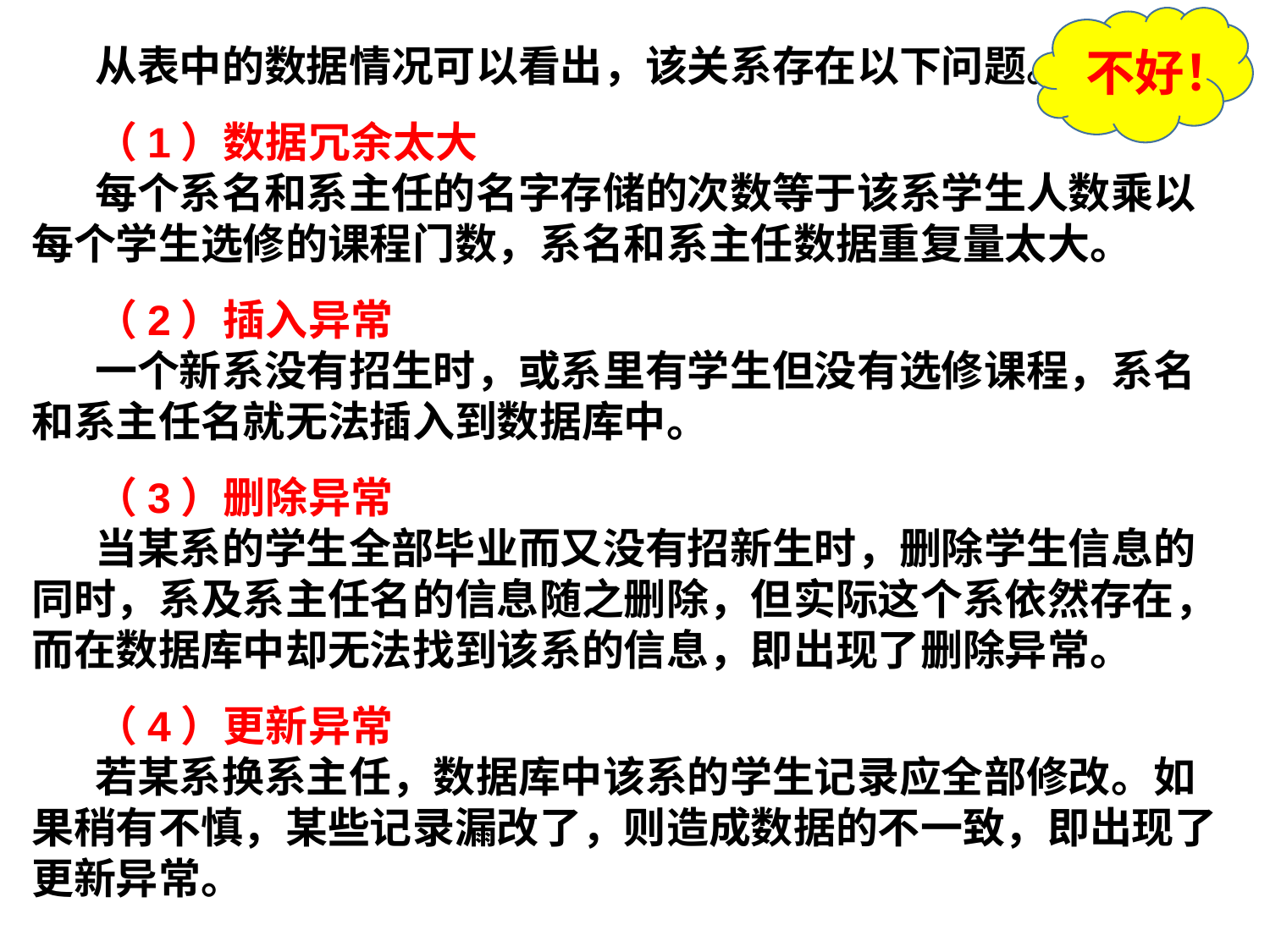

从表中的数据情况可以看出，该关系存在以下问题。
（1）数据冗余太大
每个系名和系主任的名字存储的次数等于该系学生人数乘以每个学生选修的课程门数，系名和系主任数据重复量太大。
（2）插入异常
一个新系没有招生时，或系里有学生但没有选修课程，系名和系主任名就无法插入到数据库中。
（3）删除异常
当某系的学生全部毕业而又没有招新生时，删除学生信息的同时，系及系主任名的信息随之删除，但实际这个系依然存在，而在数据库中却无法找到该系的信息，即出现了删除异常。
（4）更新异常
若某系换系主任，数据库中该系的学生记录应全部修改。如果稍有不慎，某些记录漏改了，则造成数据的不一致，即出现了更新异常。
不好！